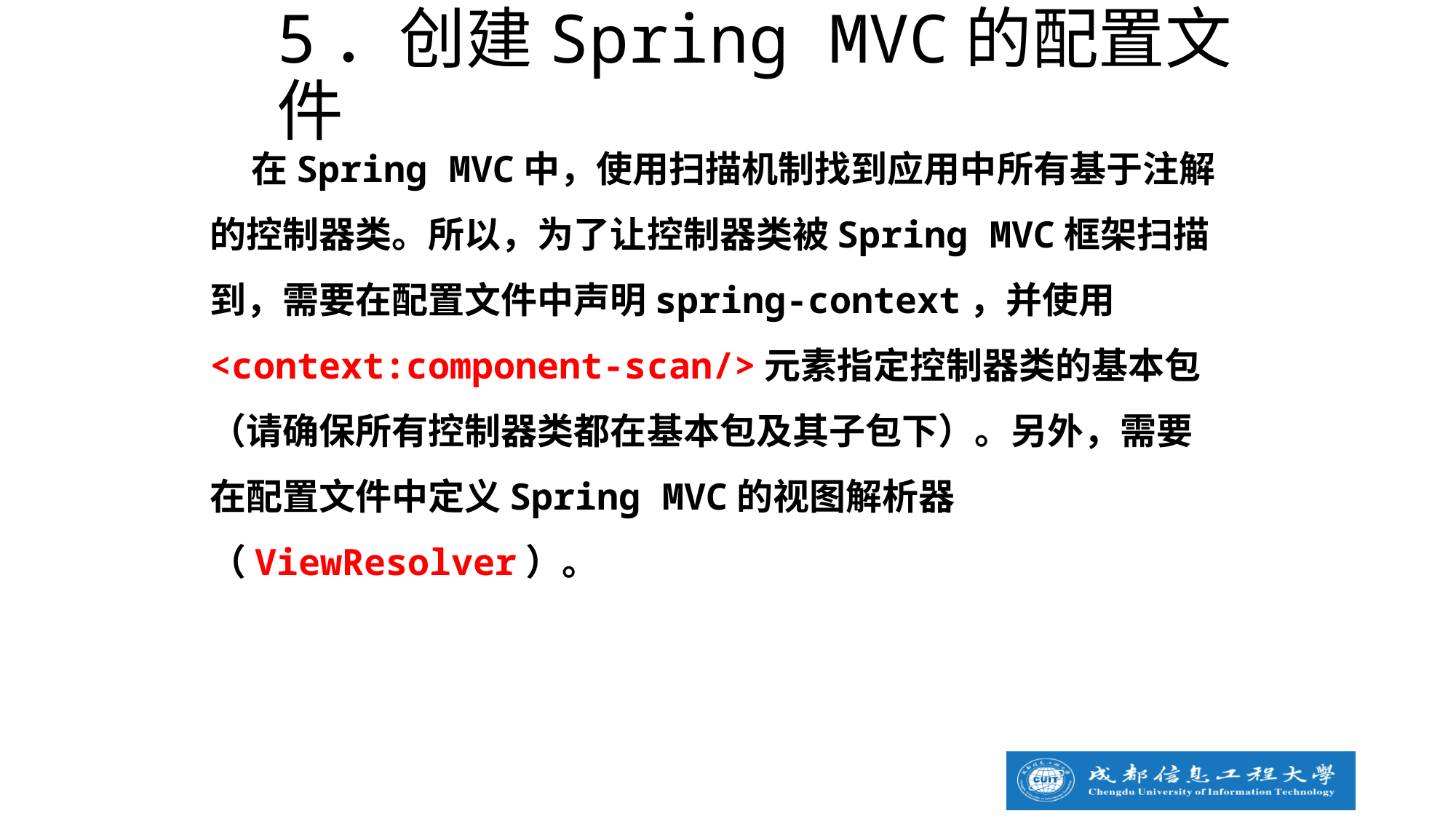

5．创建Spring MVC的配置文件
    在Spring MVC中，使用扫描机制找到应用中所有基于注解的控制器类。所以，为了让控制器类被Spring MVC框架扫描到，需要在配置文件中声明spring-context，并使用<context:component-scan/>元素指定控制器类的基本包（请确保所有控制器类都在基本包及其子包下）。另外，需要在配置文件中定义Spring MVC的视图解析器（ViewResolver）。